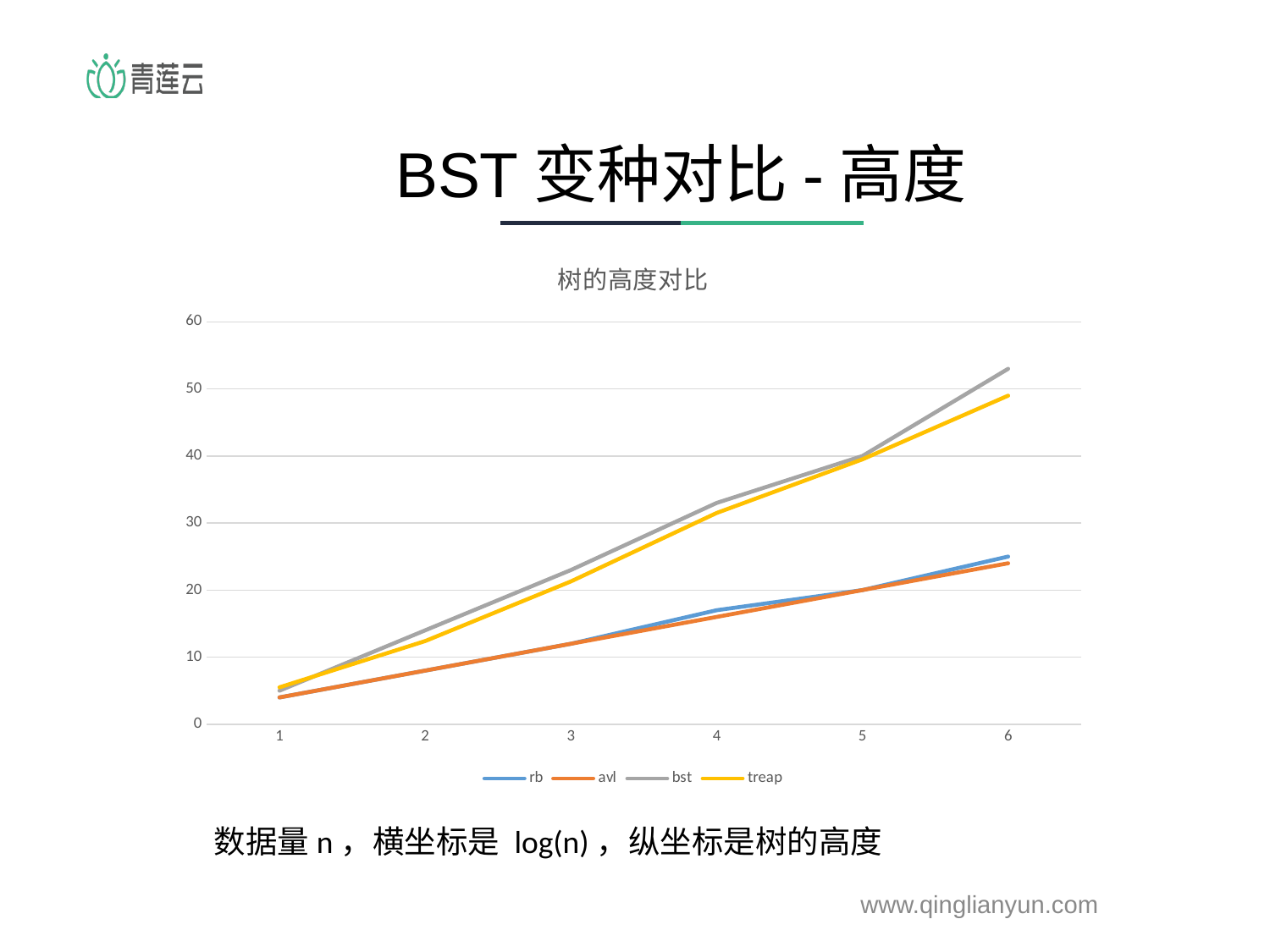

BST变种对比-高度

### Chart: 树的高度对比

| Category | rb | avl | bst | treap |
|---|---|---|---|---|
| 1 | 4.0 | 4.0 | 5.0 | 5.5 |
| 2 | 8.0 | 8.0 | 14.0 | 12.4 |
| 3 | 12.0 | 12.0 | 23.0 | 21.3 |
| 4 | 17.0 | 16.0 | 33.0 | 31.5 |
| 5 | 20.0 | 20.0 | 40.0 | 39.5 |
| 6 | 25.0 | 24.0 | 53.0 | 49.0 |
数据量n，横坐标是 log(n)，纵坐标是树的高度